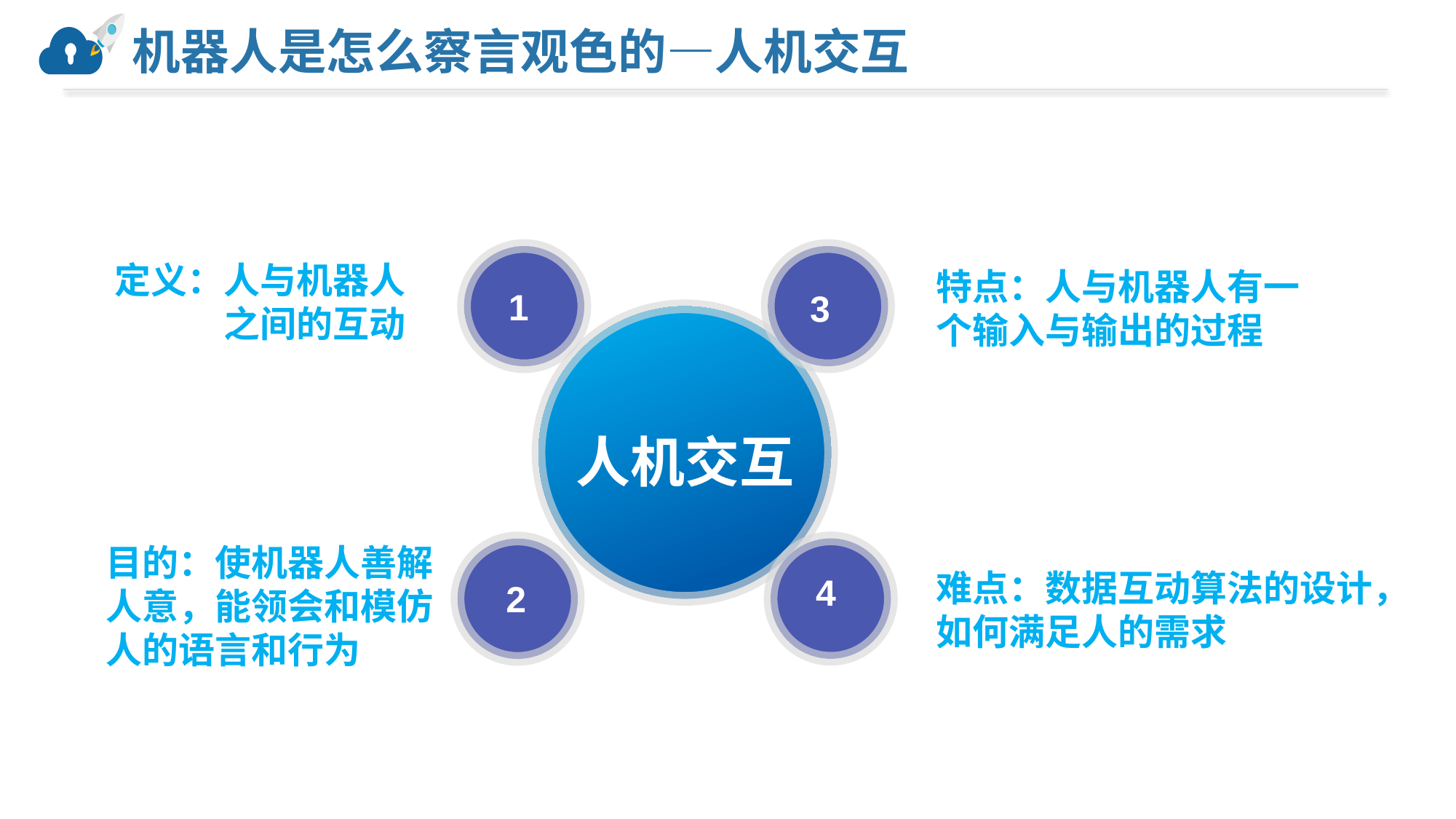

# 机器人是怎么察言观色的—人机交互

定义：人与机器人之间的互动
特点：人与机器人有一个输入与输出的过程
1
3

人机交互
目的：使机器人善解人意，能领会和模仿人的语言和行为

难点：数据互动算法的设计，如何满足人的需求
4
2